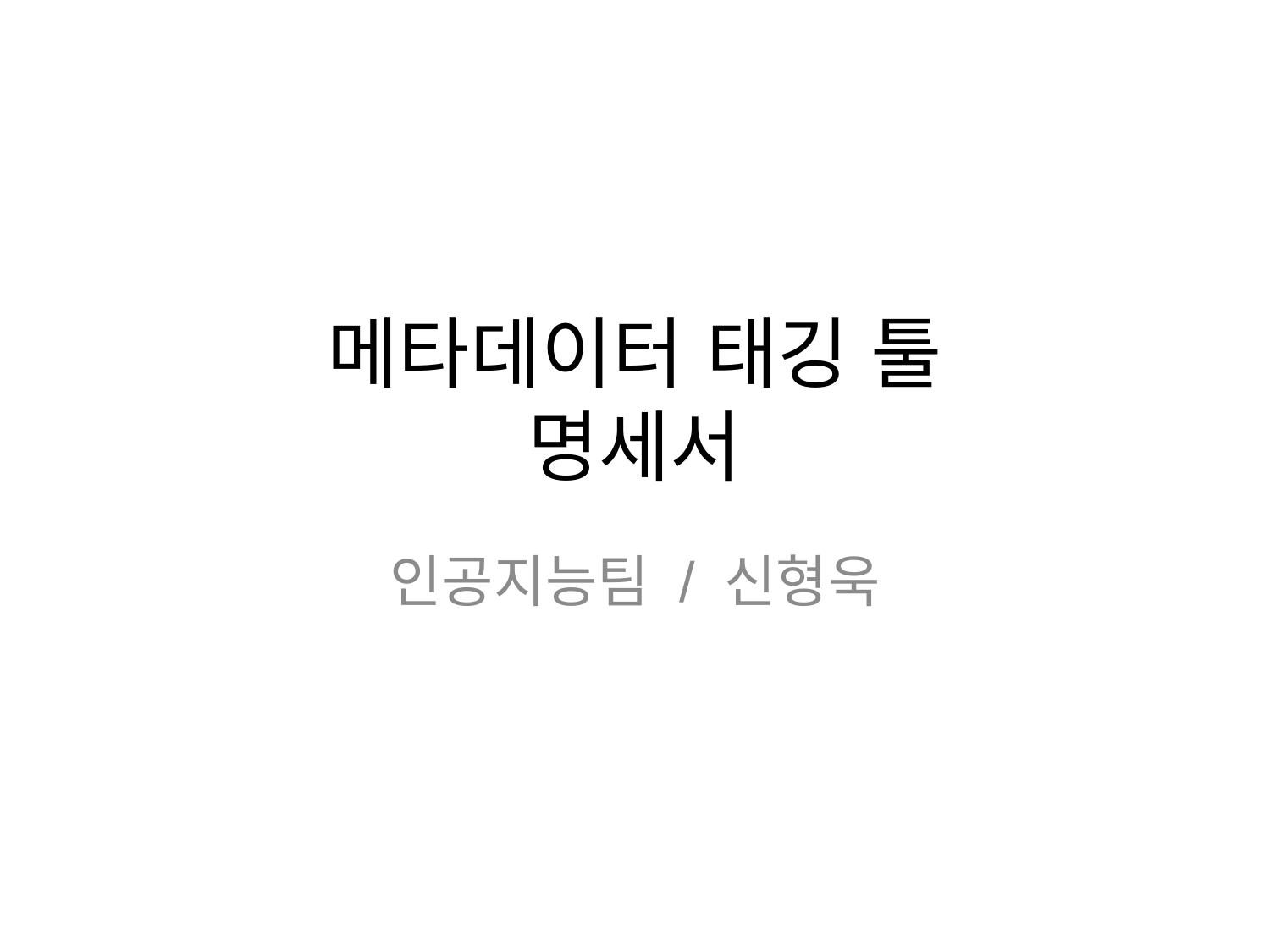

# 메타데이터 태깅 툴 명세서
인공지능팀 / 신형욱